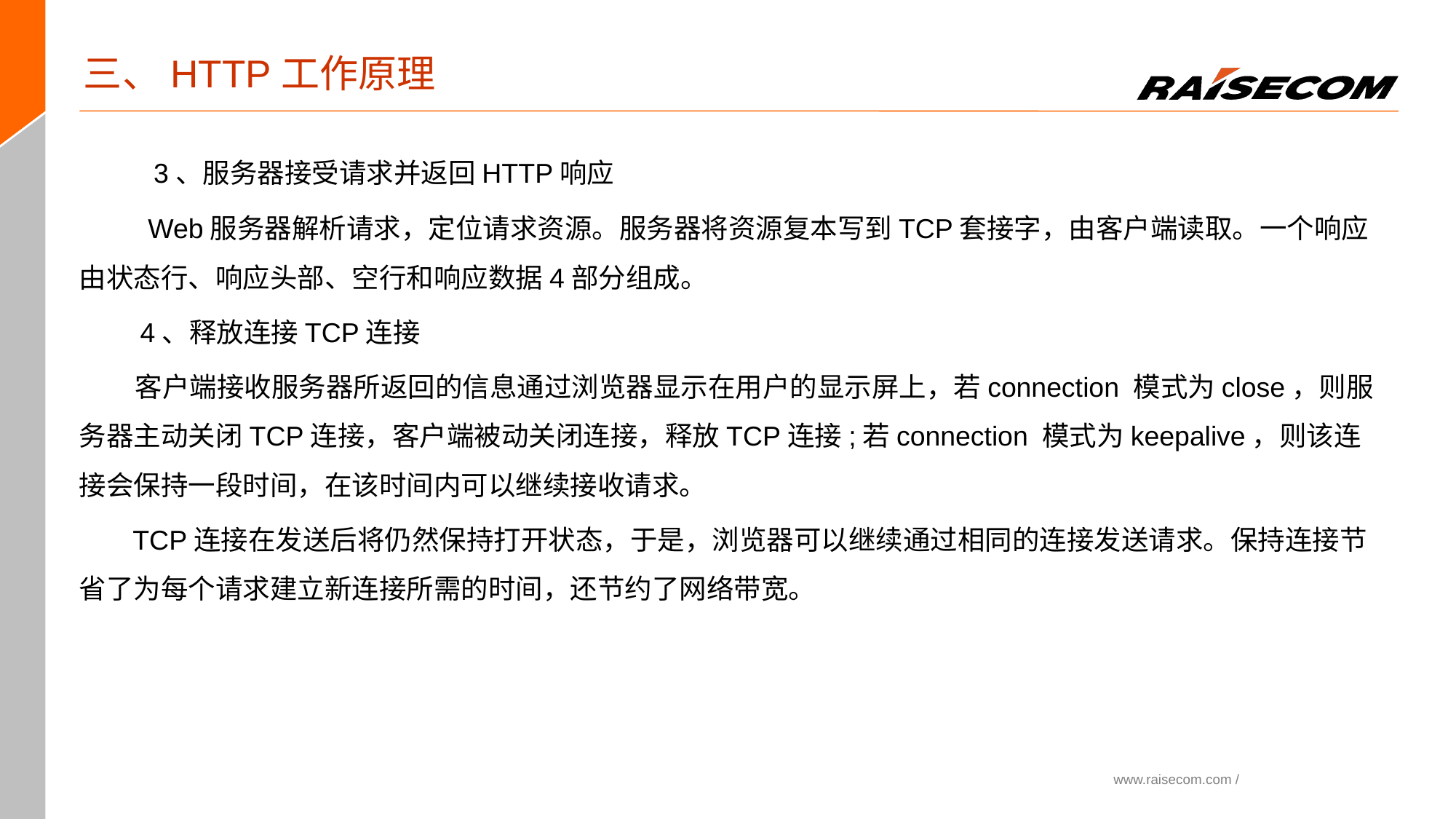

# 三、HTTP工作原理
         3、服务器接受请求并返回HTTP响应
         Web服务器解析请求，定位请求资源。服务器将资源复本写到TCP套接字，由客户端读取。一个响应由状态行、响应头部、空行和响应数据4部分组成。
        4、释放连接TCP连接
        客户端接收服务器所返回的信息通过浏览器显示在用户的显示屏上，若connection 模式为close，则服务器主动关闭TCP连接，客户端被动关闭连接，释放TCP连接;若connection 模式为keepalive，则该连接会保持一段时间，在该时间内可以继续接收请求。
       TCP连接在发送后将仍然保持打开状态，于是，浏览器可以继续通过相同的连接发送请求。保持连接节省了为每个请求建立新连接所需的时间，还节约了网络带宽。